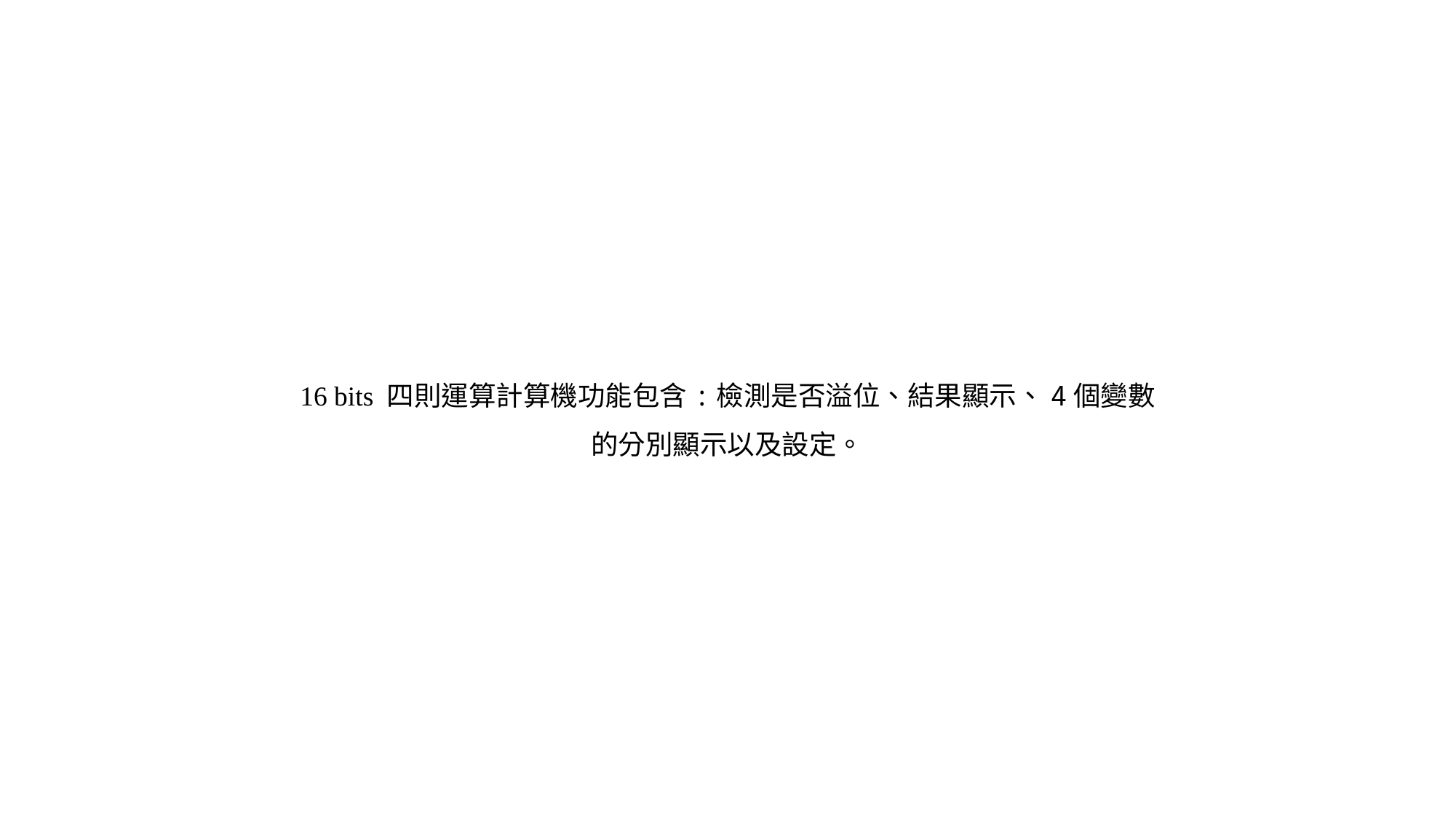

16 bits 四則運算計算機功能包含:檢測是否溢位、結果顯示、4個變數的分別顯示以及設定。